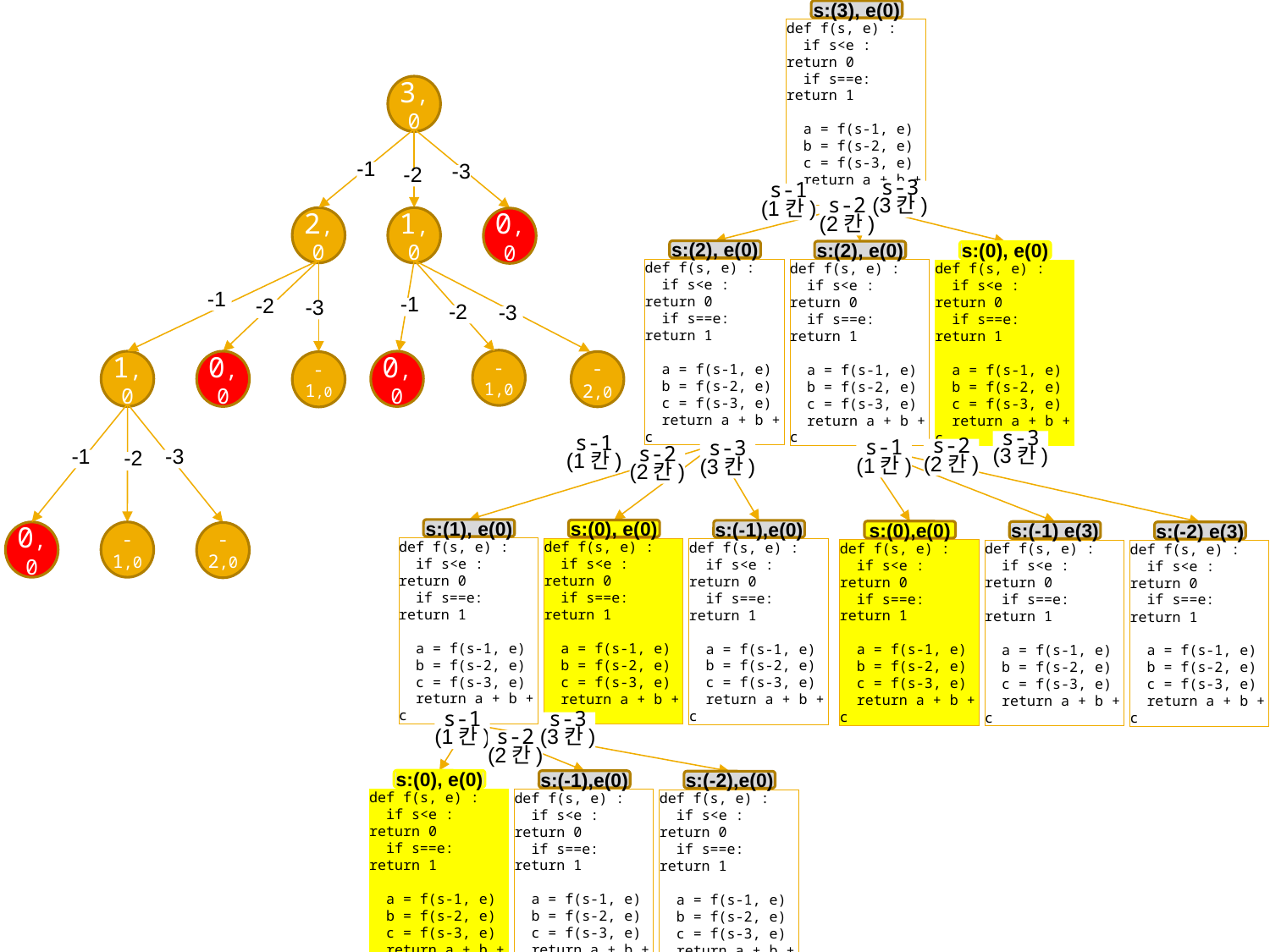

s:(3), e(0)
def f(s, e) :
  if s<e : return 0
  if s==e: return 1

  a = f(s-1, e)
  b = f(s-2, e)
  c = f(s-3, e)
  return a + b + c
3,0
-1
-3
-2
2,0
1,0
0,0
-1
-1
-2
-3
-2
-3
-1,0
1,0
0,0
0,0
-2,0
-1,0
-1
-3
-2
0,0
-1,0
-2,0
s-3
(3칸)
s-1
(1칸)
s-2
(2칸)
s:(2), e(0)
def f(s, e) :
  if s<e : return 0
  if s==e: return 1

  a = f(s-1, e)
  b = f(s-2, e)
  c = f(s-3, e)
  return a + b + c
s:(2), e(0)
def f(s, e) :
  if s<e : return 0
  if s==e: return 1

  a = f(s-1, e)
  b = f(s-2, e)
  c = f(s-3, e)
  return a + b + c
s:(0), e(0)
def f(s, e) :
  if s<e : return 0
  if s==e: return 1

  a = f(s-1, e)
  b = f(s-2, e)
  c = f(s-3, e)
  return a + b + c
s-3
(3칸)
s-1
(1칸)
s-2
(2칸)
s-1
(1칸)
s-3
(3칸)
s-2
(2칸)
s:(1), e(0)
def f(s, e) :
  if s<e : return 0
  if s==e: return 1

  a = f(s-1, e)
  b = f(s-2, e)
  c = f(s-3, e)
  return a + b + c
s:(0), e(0)
def f(s, e) :
  if s<e : return 0
  if s==e: return 1

  a = f(s-1, e)
  b = f(s-2, e)
  c = f(s-3, e)
  return a + b + c
s:(-1),e(0)
def f(s, e) :
  if s<e : return 0
  if s==e: return 1

  a = f(s-1, e)
  b = f(s-2, e)
  c = f(s-3, e)
  return a + b + c
s:(0),e(0)
def f(s, e) :
  if s<e : return 0
  if s==e: return 1

  a = f(s-1, e)
  b = f(s-2, e)
  c = f(s-3, e)
  return a + b + c
s:(-1) e(3)
def f(s, e) :
  if s<e : return 0
  if s==e: return 1

  a = f(s-1, e)
  b = f(s-2, e)
  c = f(s-3, e)
  return a + b + c
s:(-2) e(3)
def f(s, e) :
  if s<e : return 0
  if s==e: return 1

  a = f(s-1, e)
  b = f(s-2, e)
  c = f(s-3, e)
  return a + b + c
s-1
(1칸)
s-3
(3칸)
s-2
(2칸)
s:(0), e(0)
def f(s, e) :
  if s<e : return 0
  if s==e: return 1

  a = f(s-1, e)
  b = f(s-2, e)
  c = f(s-3, e)
  return a + b + c
s:(-1),e(0)
def f(s, e) :
  if s<e : return 0
  if s==e: return 1

  a = f(s-1, e)
  b = f(s-2, e)
  c = f(s-3, e)
  return a + b + c
s:(-2),e(0)
def f(s, e) :
  if s<e : return 0
  if s==e: return 1

  a = f(s-1, e)
  b = f(s-2, e)
  c = f(s-3, e)
  return a + b + c